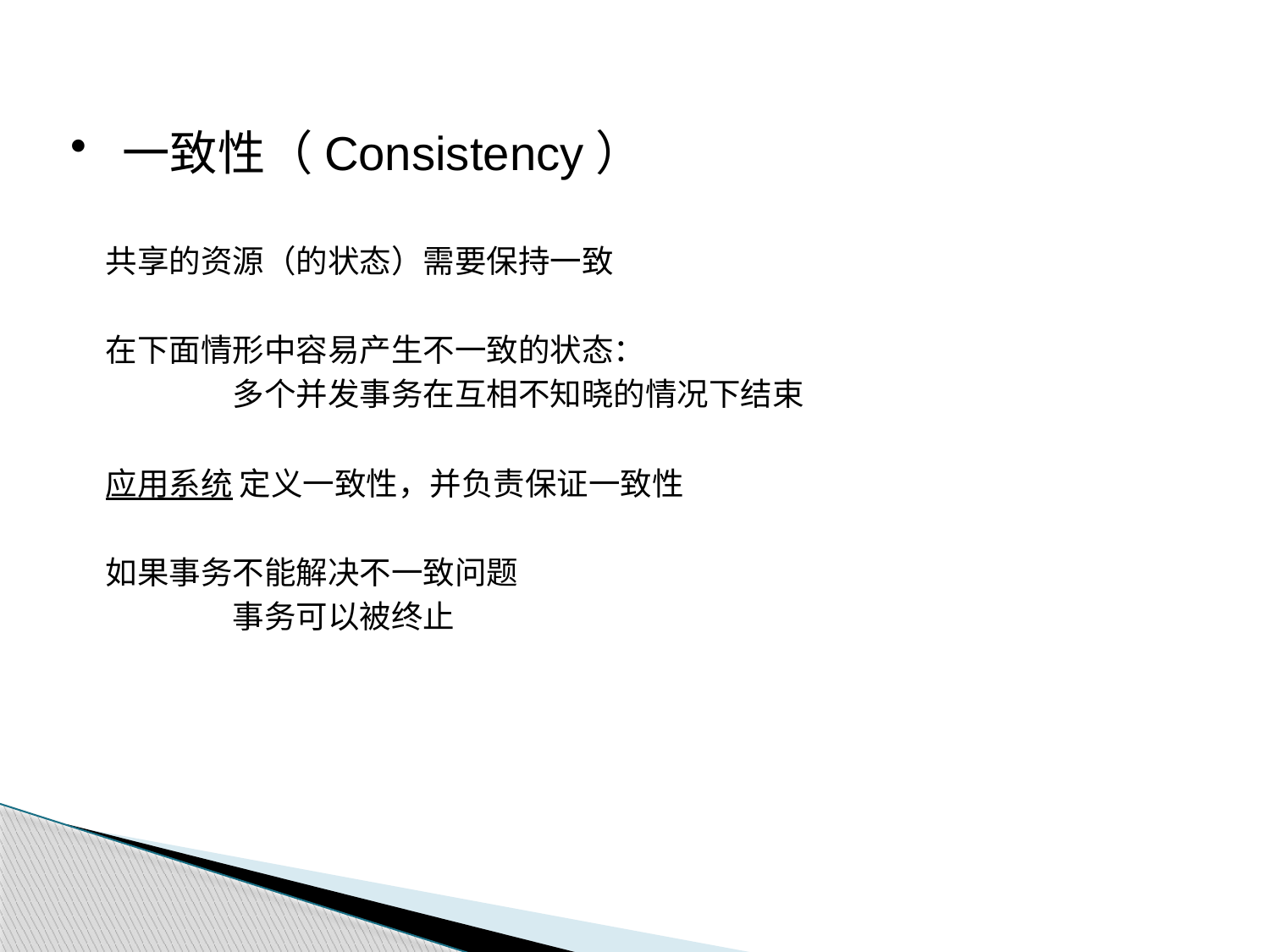

一致性（Consistency）
共享的资源（的状态）需要保持一致

在下面情形中容易产生不一致的状态：
	多个并发事务在互相不知晓的情况下结束

应用系统 定义一致性，并负责保证一致性

如果事务不能解决不一致问题
	事务可以被终止